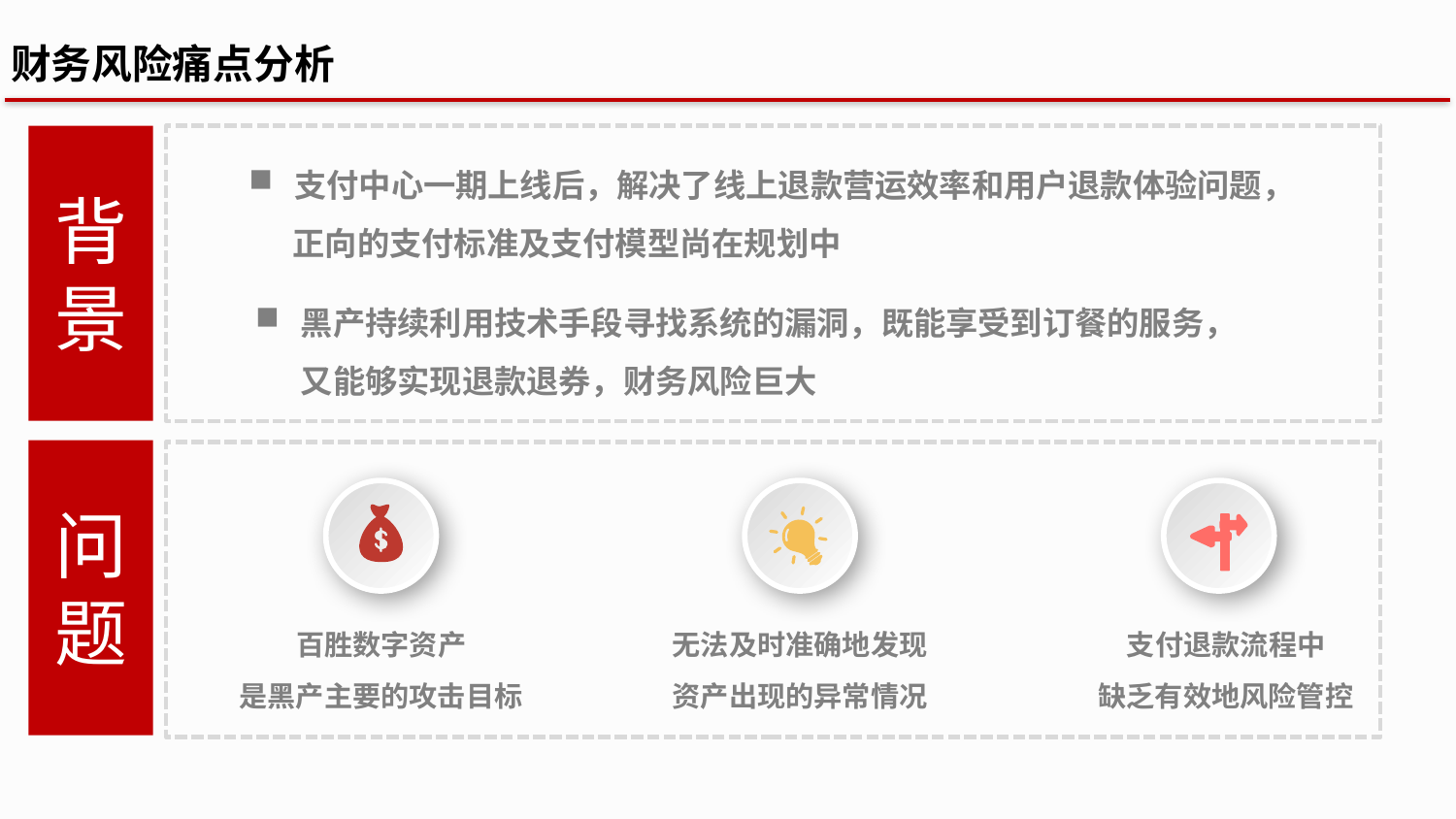

财务风险痛点分析
背
景

支付中心一期上线后，解决了线上退款营运效率和用户退款体验问题，
     正向的支付标准及支付模型尚在规划中
黑产持续利用技术手段寻找系统的漏洞，既能享受到订餐的服务，又能够实现退款退券，财务风险巨大
问题

百胜数字资产
是黑产主要的攻击目标
无法及时准确地发现
资产出现的异常情况
支付退款流程中
缺乏有效地风险管控